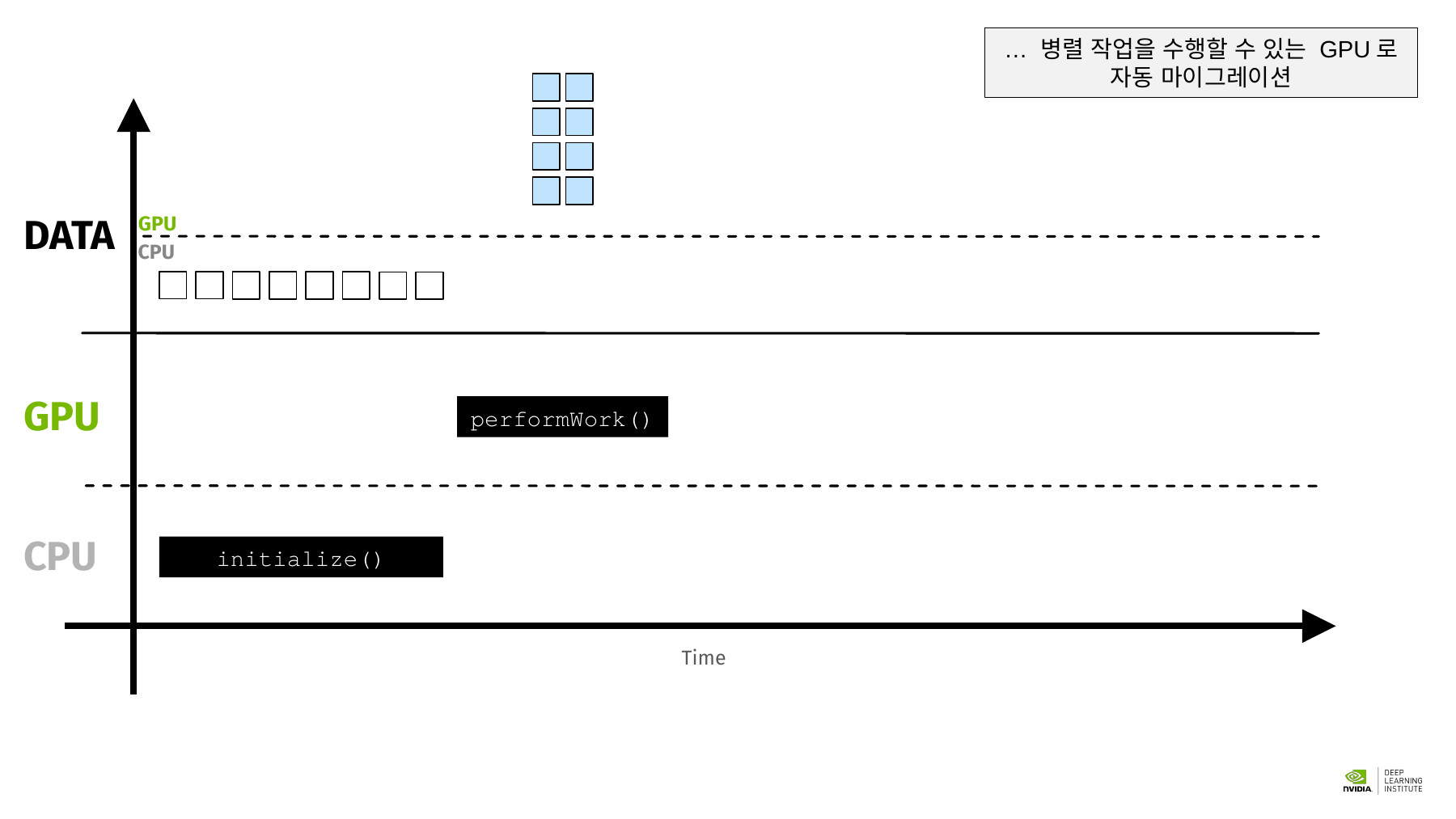

… 병렬 작업을 수행할 수 있는 GPU로 자동 마이그레이션

TIME
GPU
DATA
CPU

GPU
performWork()
CPU
initialize()
Time